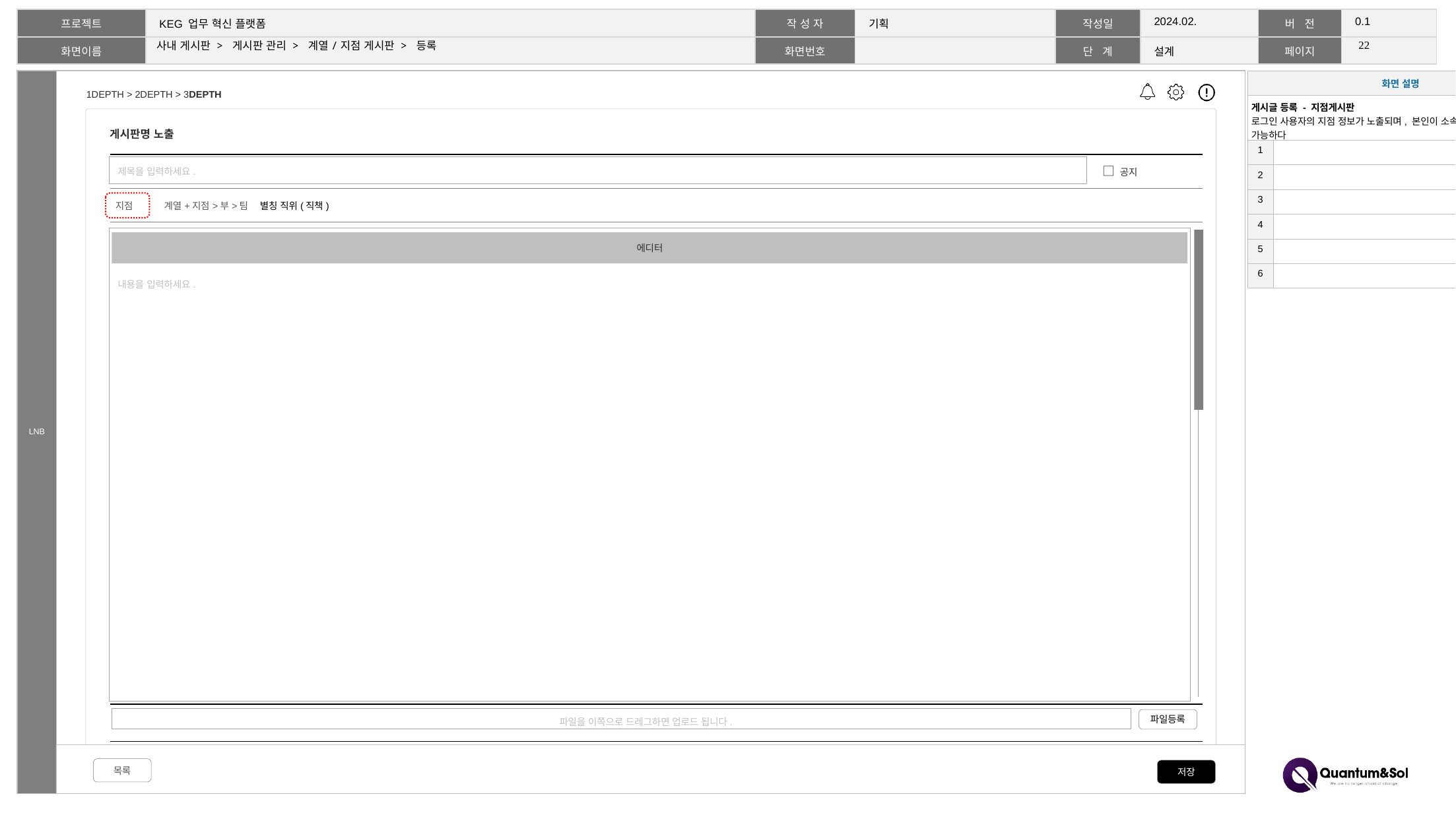

22

# 사내 게시판 > 게시판 관리 > 계열/지점 게시판 > 등록
| 화면 설명 |  |
| --- | --- |
| 게시글 등록 - 지점게시판 로그인 사용자의 지점 정보가 노출되며, 본인이 소속한 지점으로만 글 등록 가능하다 |  |
| 1 |  |
| 2 |  |
| 3 |  |
| 4 |  |
| 5 |  |
| 6 |  |
1DEPTH > 2DEPTH > 3DEPTH
게시판명 노출
| 제목을 입력하세요. |  |  |  |
| --- | --- | --- | --- |
| 지점 | 계열+지점>부>팀 | 별칭 직위(직책) |  |
| 내용을 입력하세요. |  |  |  |
|  |  |  |  |

□ 공지

에디터
파일을 이쪽으로 드레그하면 업로드 됩니다.
파일등록

목록
저장